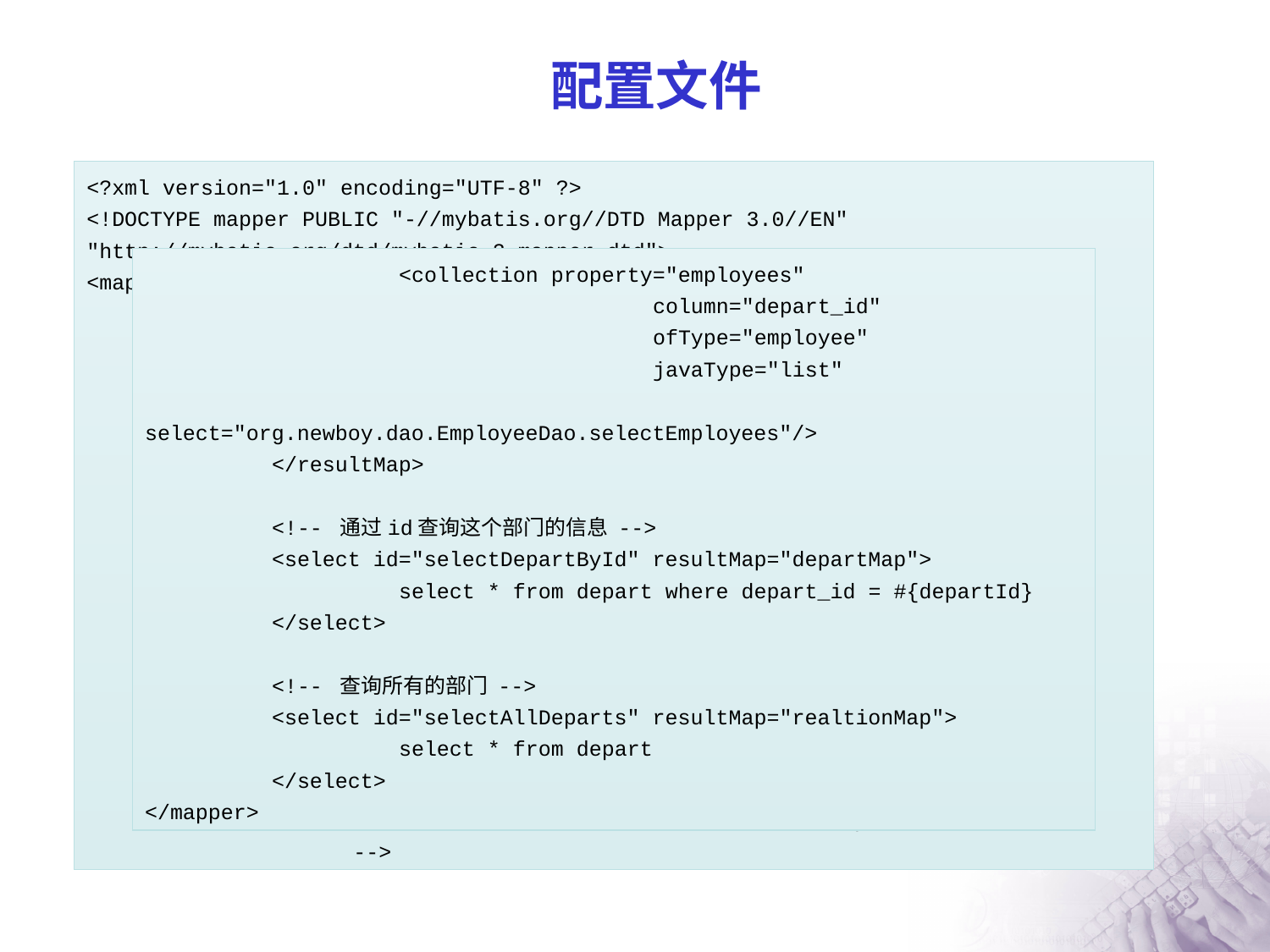

# 配置文件
<?xml version="1.0" encoding="UTF-8" ?>
<!DOCTYPE mapper PUBLIC "-//mybatis.org//DTD Mapper 3.0//EN"
"http://mybatis.org/dtd/mybatis-3-mapper.dtd">
<mapper namespace="org.newboy.dao.DepartDao">

	<!-- 将列名与属性名不同的进行映射 -->
	<resultMap type="depart" id="departMap">
		<!-- 主键的映射 -->
		<id property="departId" column="depart_id"/>
		<!-- 其它列的映射，名字相同的不映射 -->
		<result property="departName" column="depart_name"/>
	</resultMap>

	<!-- 部门结果集的关系映射，继承于上面的映射 -->
	<resultMap type="depart" id="realtionMap" extends="departMap">
		<!-- 部门与员工之间存在一对多的关联关系 (集合)
			property:  指定关联的属性名 employees
			column:  指定depart表的主键列的列名
			ofType: 指定集合中元素的类型employee
			javaType: 指定属性类型，即集合的类型List或Set
			select: 指定查询语句，格式：namespace.id
		 -->
		<collection property="employees"
				column="depart_id"
				ofType="employee"
				javaType="list"
				select="org.newboy.dao.EmployeeDao.selectEmployees"/>
	</resultMap>

	<!-- 通过id查询这个部门的信息 -->
	<select id="selectDepartById" resultMap="departMap">
		select * from depart where depart_id = #{departId}
	</select>

	<!-- 查询所有的部门 -->
	<select id="selectAllDeparts" resultMap="realtionMap">
		select * from depart
	</select>
</mapper>